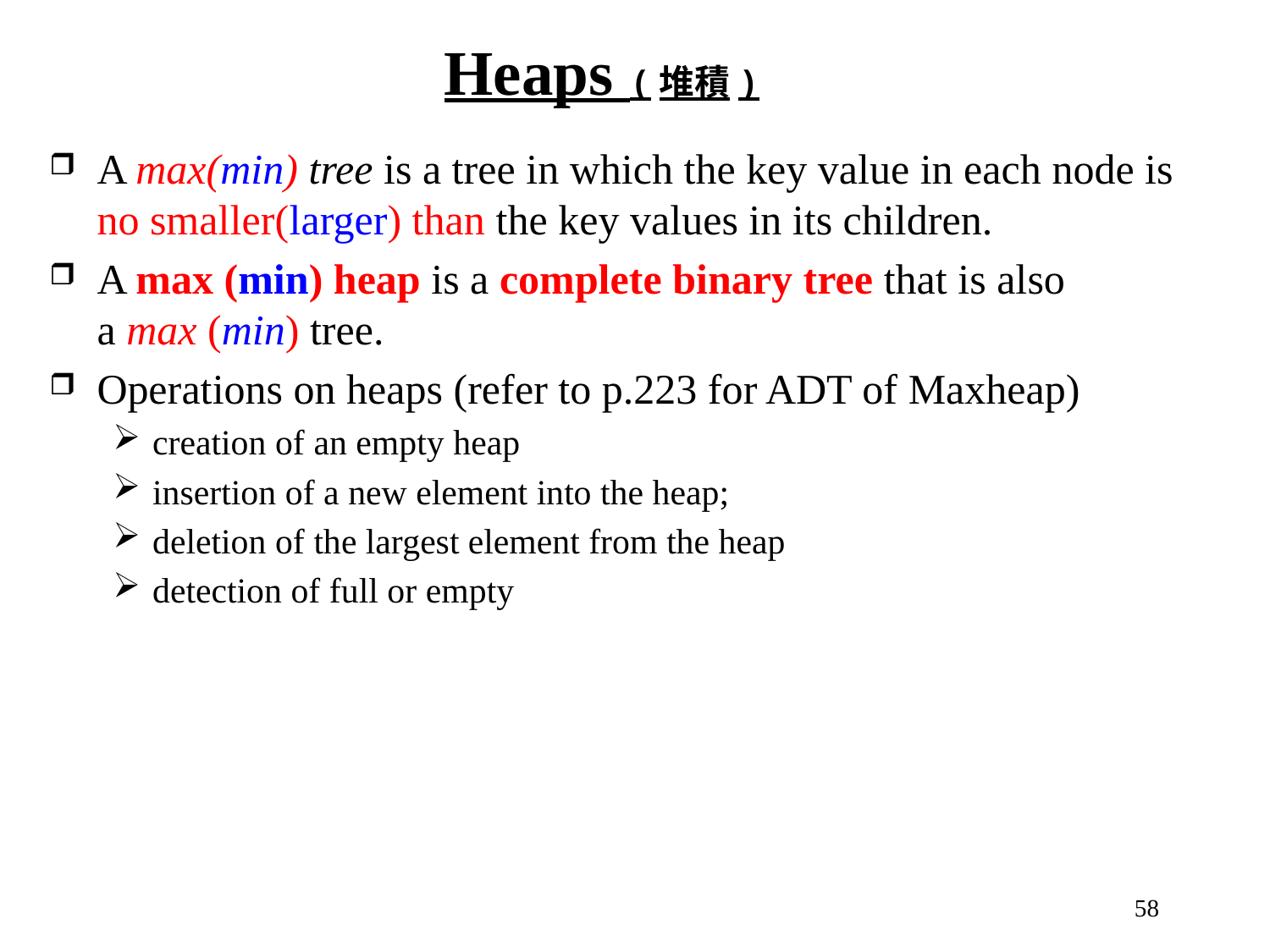

Heaps (堆積)
A max(min) tree is a tree in which the key value in each node is no smaller(larger) than the key values in its children.
A max (min) heap is a complete binary tree that is also
a max (min) tree.
Operations on heaps (refer to p.223 for ADT of Maxheap)
creation of an empty heap
insertion of a new element into the heap;
deletion of the largest element from the heap
detection of full or empty
58